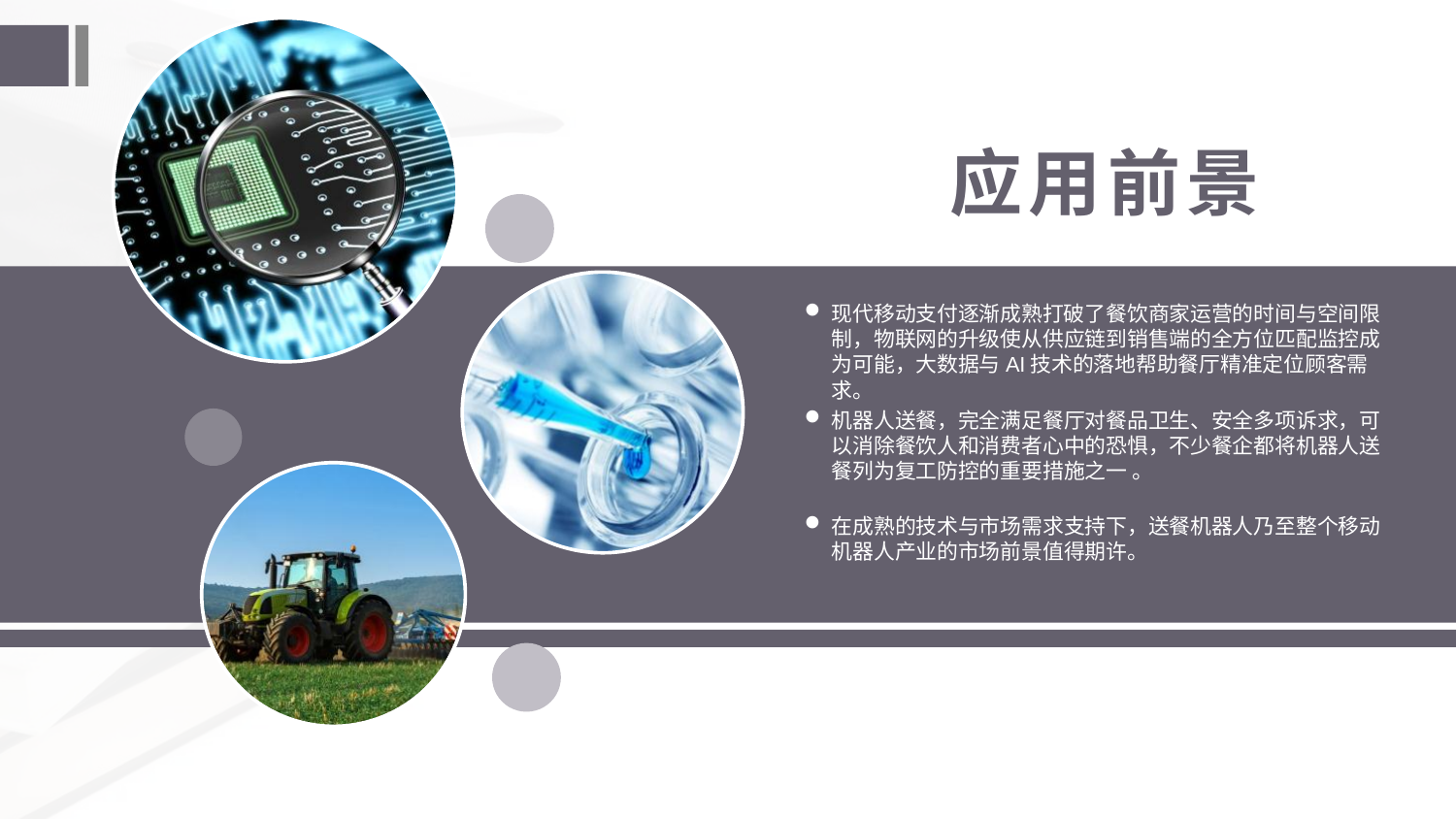

应用前景

现代移动支付逐渐成熟打破了餐饮商家运营的时间与空间限制，物联网的升级使从供应链到销售端的全方位匹配监控成为可能，大数据与AI技术的落地帮助餐厅精准定位顾客需求。

机器人送餐，完全满足餐厅对餐品卫生、安全多项诉求，可以消除餐饮人和消费者心中的恐惧，不少餐企都将机器人送餐列为复工防控的重要措施之一 。

在成熟的技术与市场需求支持下，送餐机器人乃至整个移动机器人产业的市场前景值得期许。